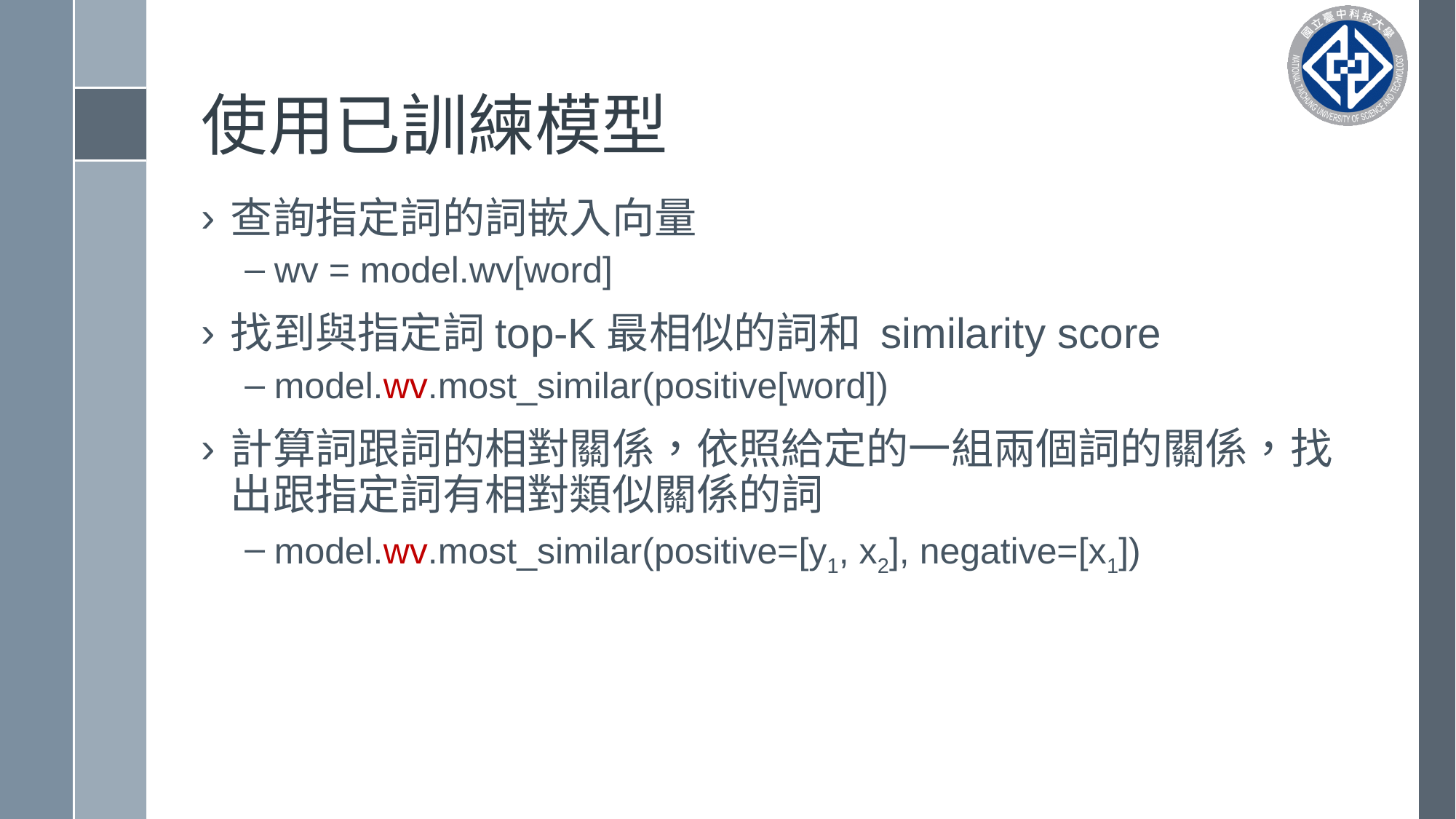

# 使用已訓練模型
查詢指定詞的詞嵌入向量
wv = model.wv[word]
找到與指定詞top-K最相似的詞和 similarity score
model.wv.most_similar(positive[word])
計算詞跟詞的相對關係，依照給定的一組兩個詞的關係，找出跟指定詞有相對類似關係的詞
model.wv.most_similar(positive=[y1, x2], negative=[x1])